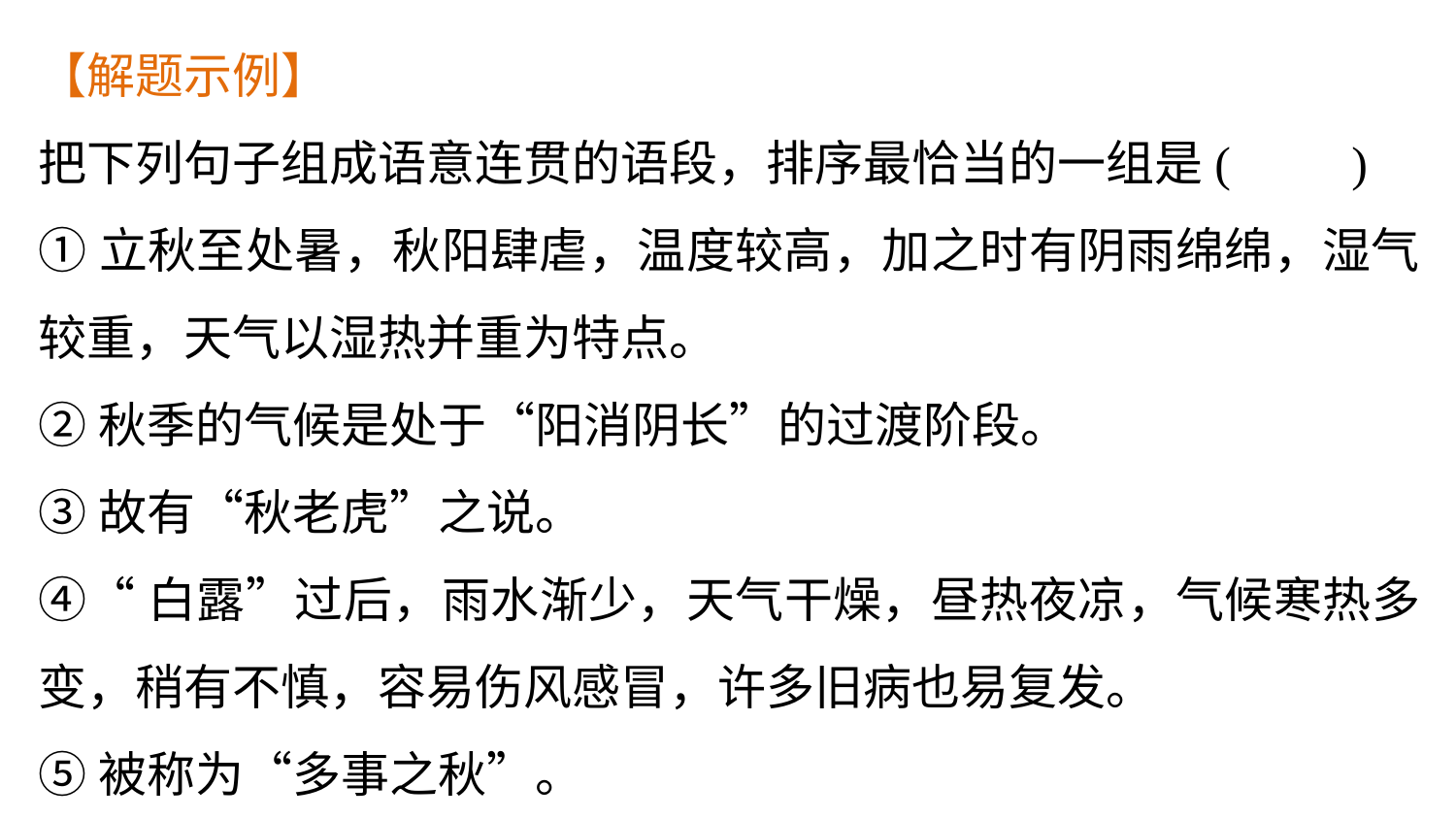

【解题示例】
把下列句子组成语意连贯的语段，排序最恰当的一组是(　　)
①立秋至处暑，秋阳肆虐，温度较高，加之时有阴雨绵绵，湿气较重，天气以湿热并重为特点。
②秋季的气候是处于“阳消阴长”的过渡阶段。
③故有“秋老虎”之说。
④“白露”过后，雨水渐少，天气干燥，昼热夜凉，气候寒热多变，稍有不慎，容易伤风感冒，许多旧病也易复发。
⑤被称为“多事之秋”。